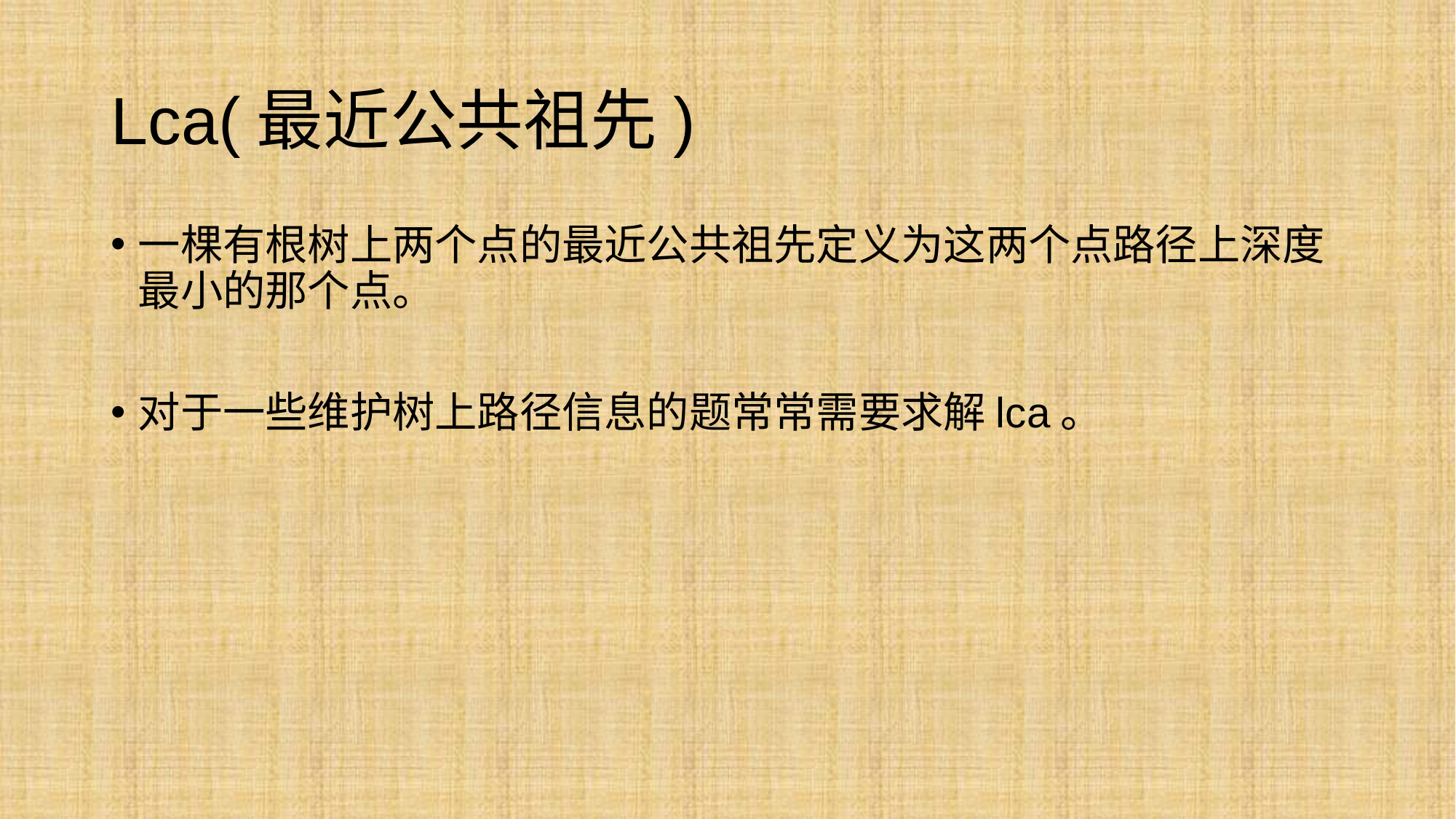

# Lca(最近公共祖先)
一棵有根树上两个点的最近公共祖先定义为这两个点路径上深度最小的那个点。

对于一些维护树上路径信息的题常常需要求解lca。